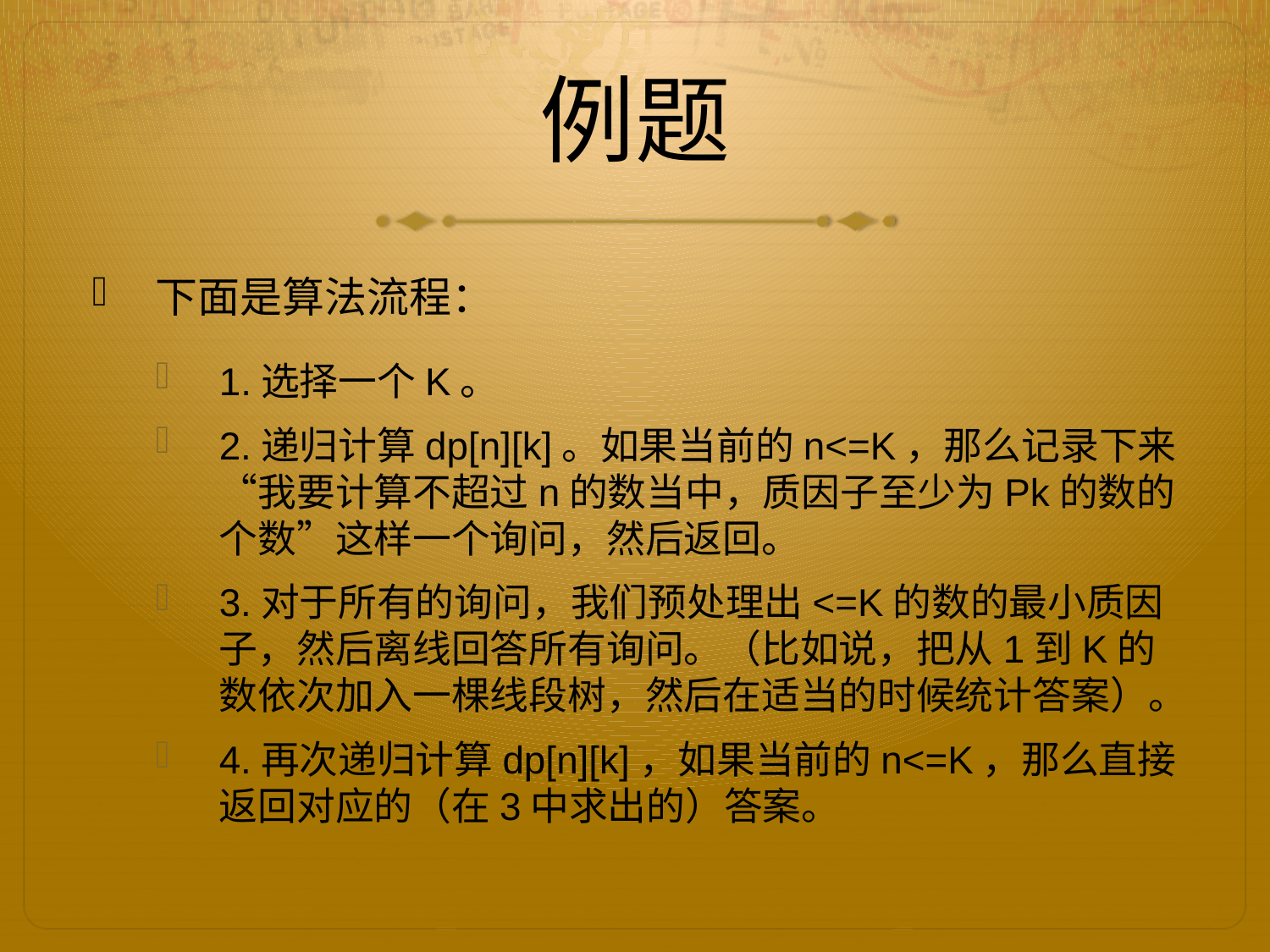

# 例题
下面是算法流程：
1.选择一个K。
2.递归计算dp[n][k]。如果当前的n<=K，那么记录下来“我要计算不超过n的数当中，质因子至少为Pk的数的个数”这样一个询问，然后返回。
3.对于所有的询问，我们预处理出<=K的数的最小质因子，然后离线回答所有询问。（比如说，把从1到K的数依次加入一棵线段树，然后在适当的时候统计答案）。
4.再次递归计算dp[n][k]，如果当前的n<=K，那么直接返回对应的（在3中求出的）答案。